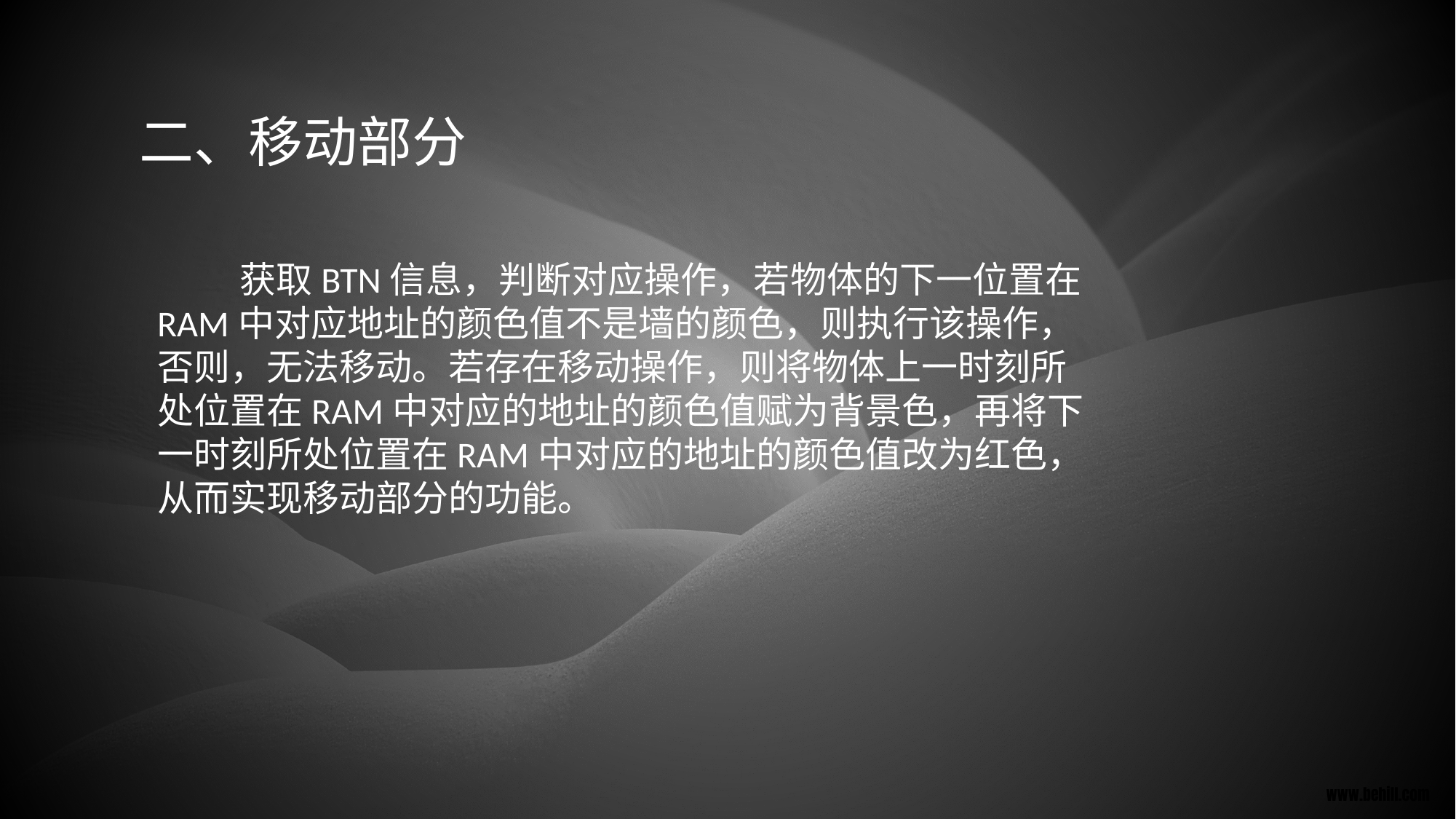

二、移动部分
         获取BTN信息，判断对应操作，若物体的下一位置在RAM中对应地址的颜色值不是墙的颜色，则执行该操作，否则，无法移动。若存在移动操作，则将物体上一时刻所处位置在RAM中对应的地址的颜色值赋为背景色，再将下一时刻所处位置在RAM中对应的地址的颜色值改为红色，从而实现移动部分的功能。